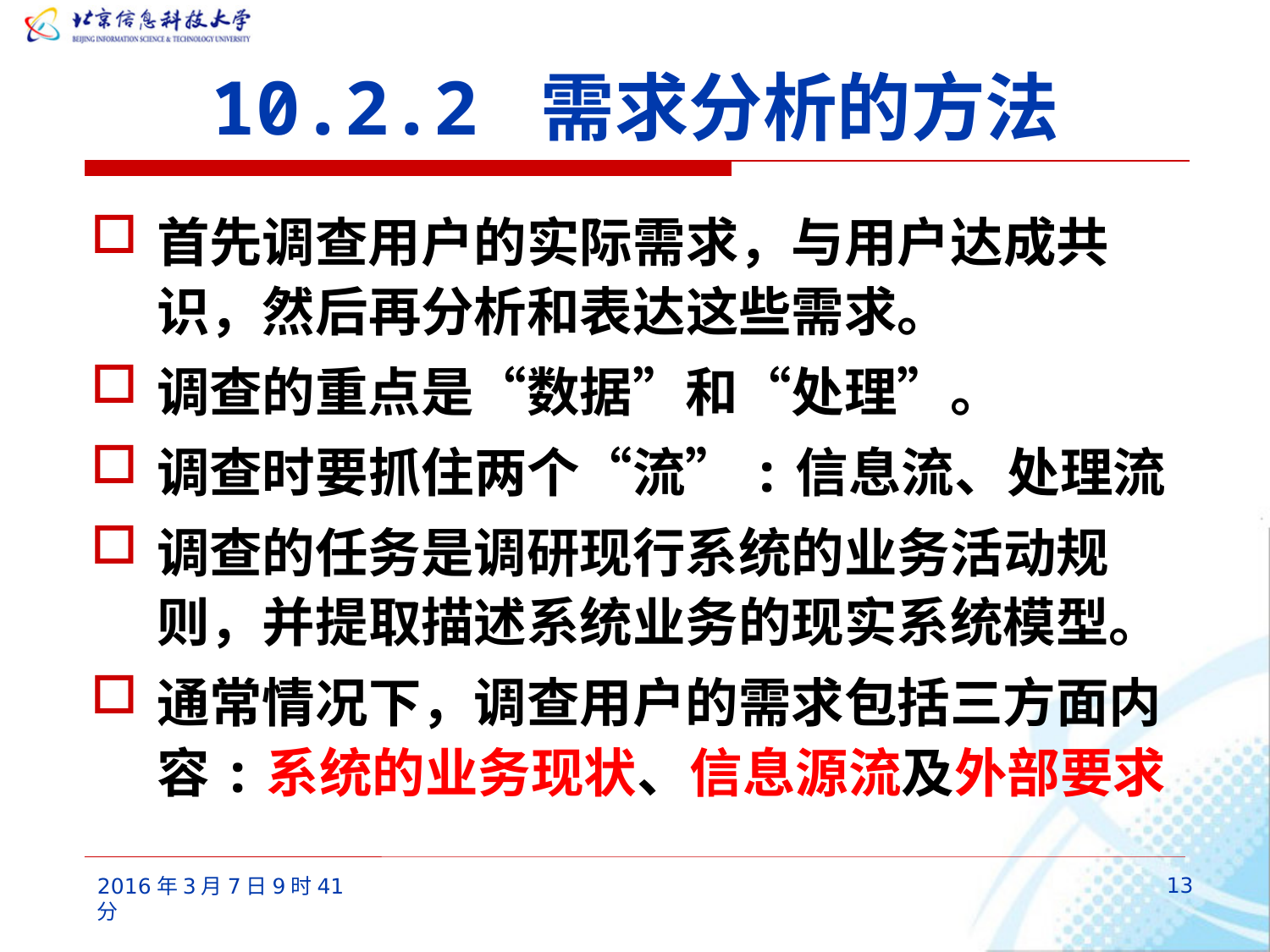

# 10.2.2 需求分析的方法
首先调查用户的实际需求，与用户达成共识，然后再分析和表达这些需求。
调查的重点是“数据”和“处理”。
调查时要抓住两个“流”:信息流、处理流
调查的任务是调研现行系统的业务活动规则，并提取描述系统业务的现实系统模型。
通常情况下，调查用户的需求包括三方面内容:系统的业务现状、信息源流及外部要求
2016年3月7日9时41分